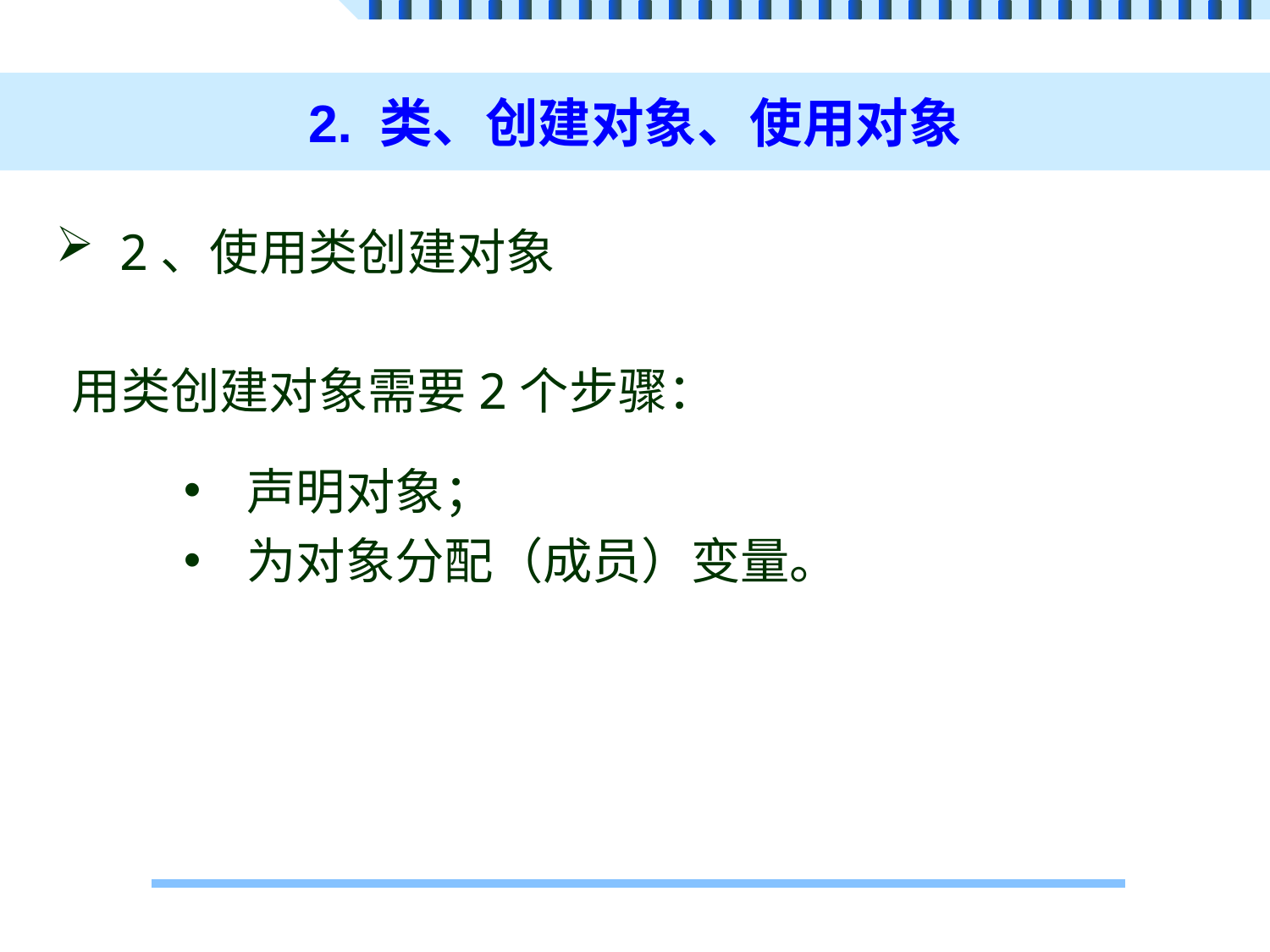

# 2. 类、创建对象、使用对象
2、使用类创建对象
用类创建对象需要2个步骤：
声明对象；
为对象分配（成员）变量。